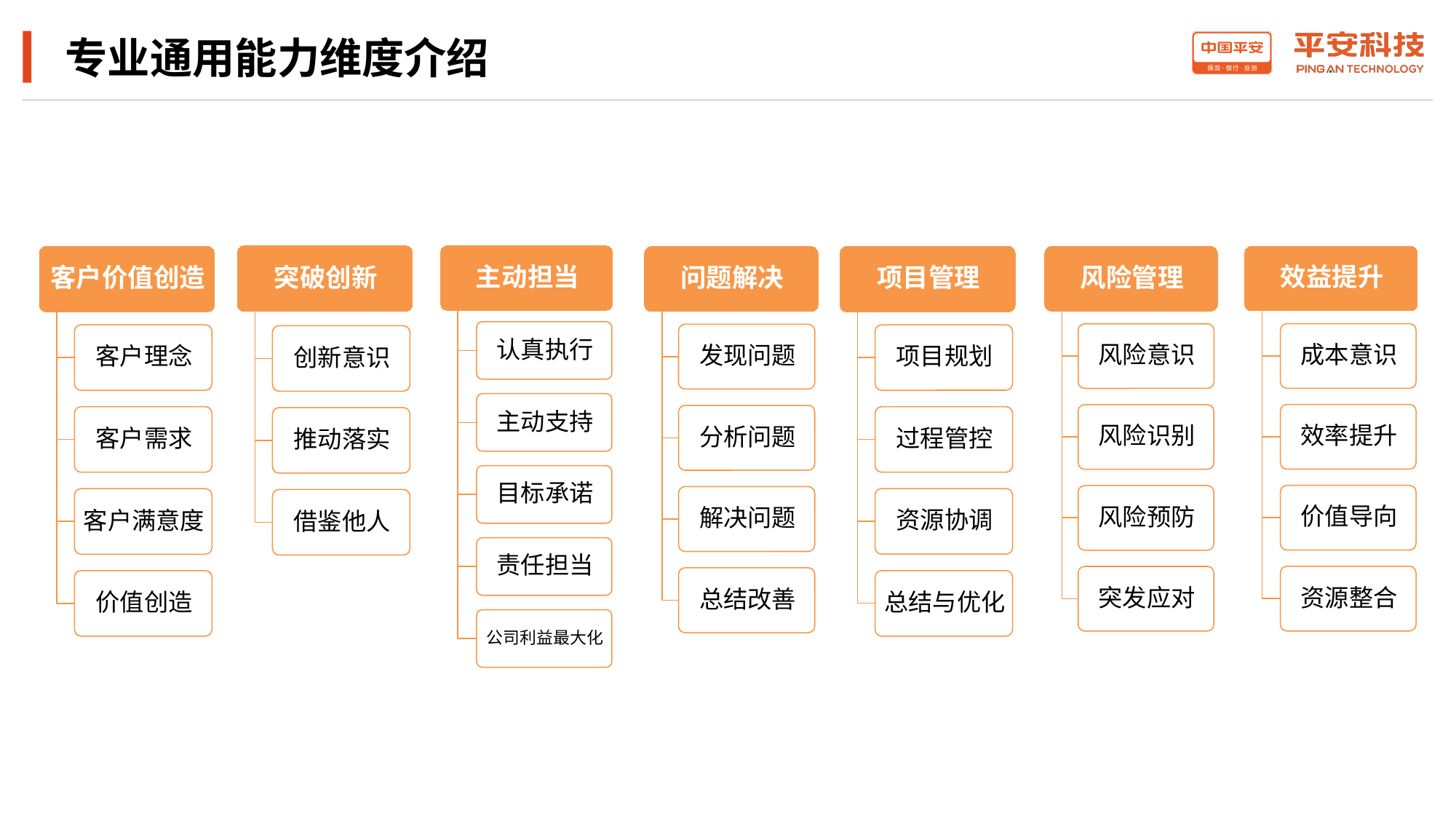

专业通用能力维度介绍
效益提升
成本意识
效率提升
价值导向
资源整合
项目管理
项目规划
过程管控
资源协调
总结与优化
主动担当
认真执行
主动支持
目标承诺
责任担当
公司利益最大化
客户价值创造
客户理念
客户需求
客户满意度
价值创造
风险管理
风险意识
风险识别
风险预防
突发应对
问题解决
发现问题
分析问题
解决问题
总结改善
突破创新
创新意识
推动落实
借鉴他人